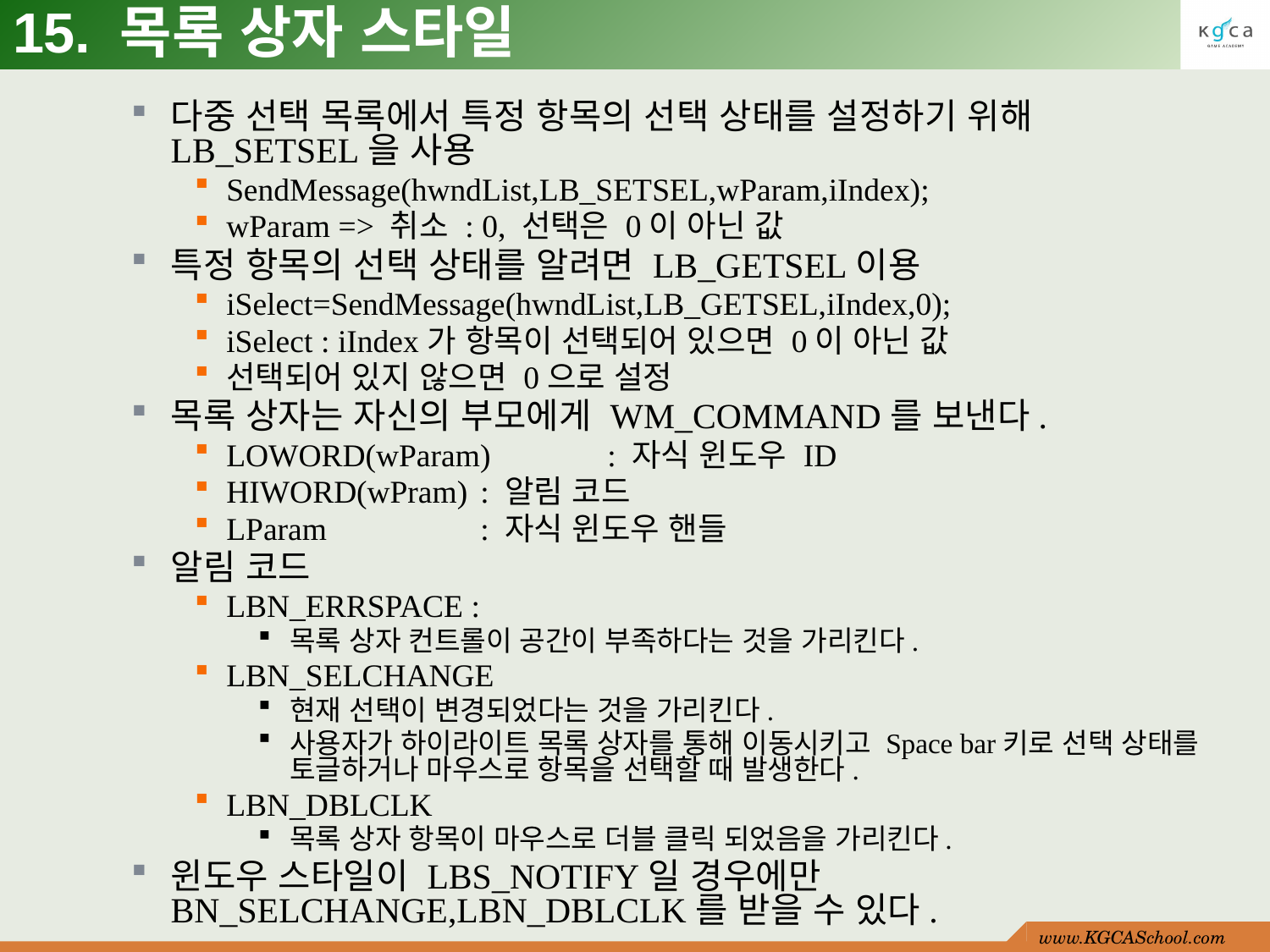

# 15. 목록 상자 스타일
다중 선택 목록에서 특정 항목의 선택 상태를 설정하기 위해 LB_SETSEL을 사용
SendMessage(hwndList,LB_SETSEL,wParam,iIndex);
wParam => 취소 : 0, 선택은 0이 아닌 값
특정 항목의 선택 상태를 알려면 LB_GETSEL이용
iSelect=SendMessage(hwndList,LB_GETSEL,iIndex,0);
iSelect : iIndex가 항목이 선택되어 있으면 0이 아닌 값
선택되어 있지 않으면 0으로 설정
목록 상자는 자신의 부모에게 WM_COMMAND를 보낸다.
LOWORD(wParam)	: 자식 윈도우 ID
HIWORD(wPram)	: 알림 코드
LParam		: 자식 윈도우 핸들
알림 코드
LBN_ERRSPACE :
목록 상자 컨트롤이 공간이 부족하다는 것을 가리킨다.
LBN_SELCHANGE
현재 선택이 변경되었다는 것을 가리킨다.
사용자가 하이라이트 목록 상자를 통해 이동시키고 Space bar키로 선택 상태를 토글하거나 마우스로 항목을 선택할 때 발생한다.
LBN_DBLCLK
목록 상자 항목이 마우스로 더블 클릭 되었음을 가리킨다.
윈도우 스타일이 LBS_NOTIFY일 경우에만BN_SELCHANGE,LBN_DBLCLK를 받을 수 있다.